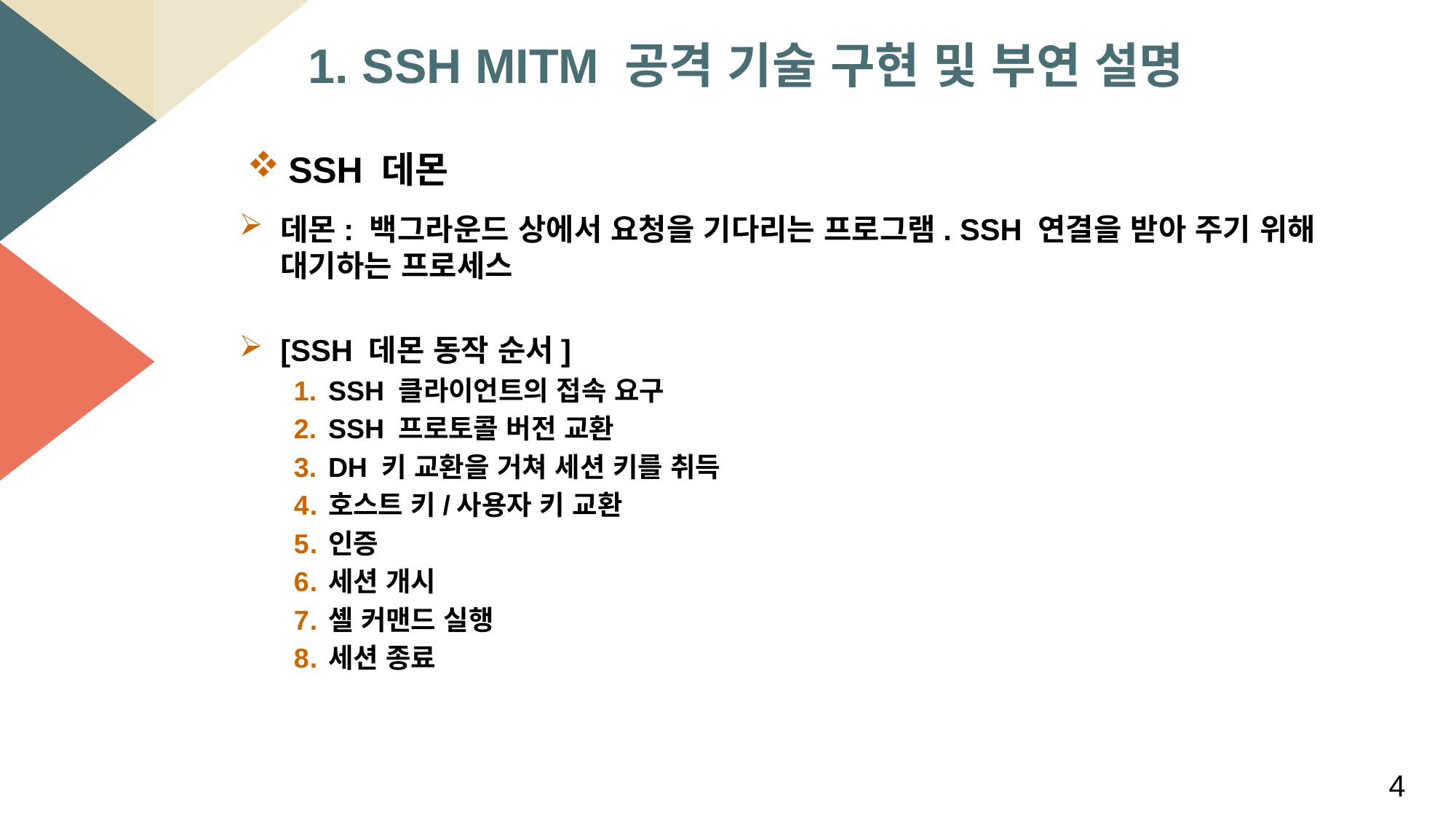

1. SSH MITM 공격 기술 구현 및 부연 설명
SSH 데몬
데몬: 백그라운드 상에서 요청을 기다리는 프로그램. SSH 연결을 받아 주기 위해 대기하는 프로세스

[SSH 데몬 동작 순서]
SSH 클라이언트의 접속 요구
SSH 프로토콜 버전 교환
DH 키 교환을 거쳐 세션 키를 취득
호스트 키/사용자 키 교환
인증
세션 개시
셸 커맨드 실행
세션 종료

4